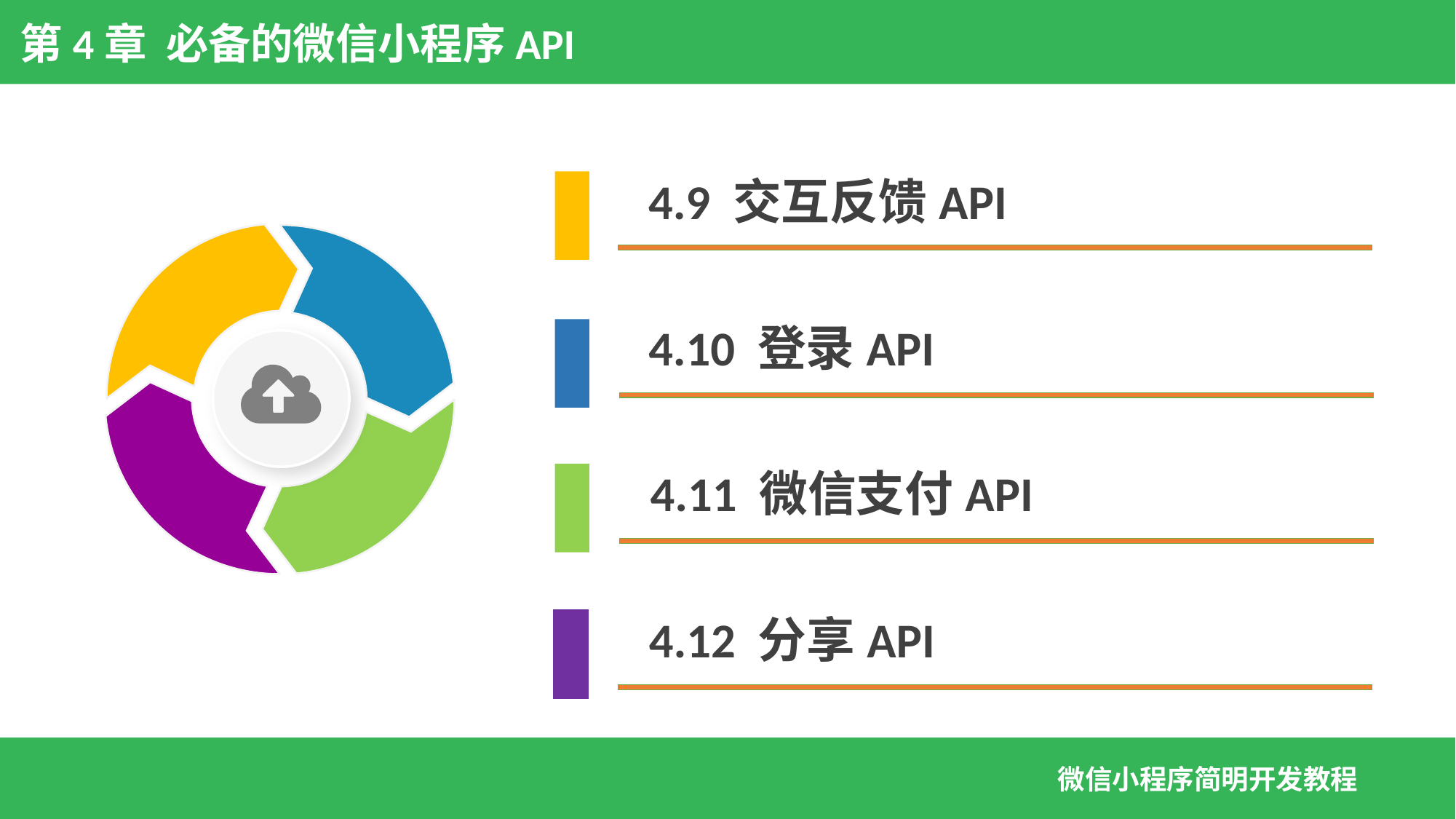

第4章  必备的微信小程序API

4.9 交互反馈API

4.10 登录API

4.11 微信支付API

4.12 分享API

微信小程序简明开发教程